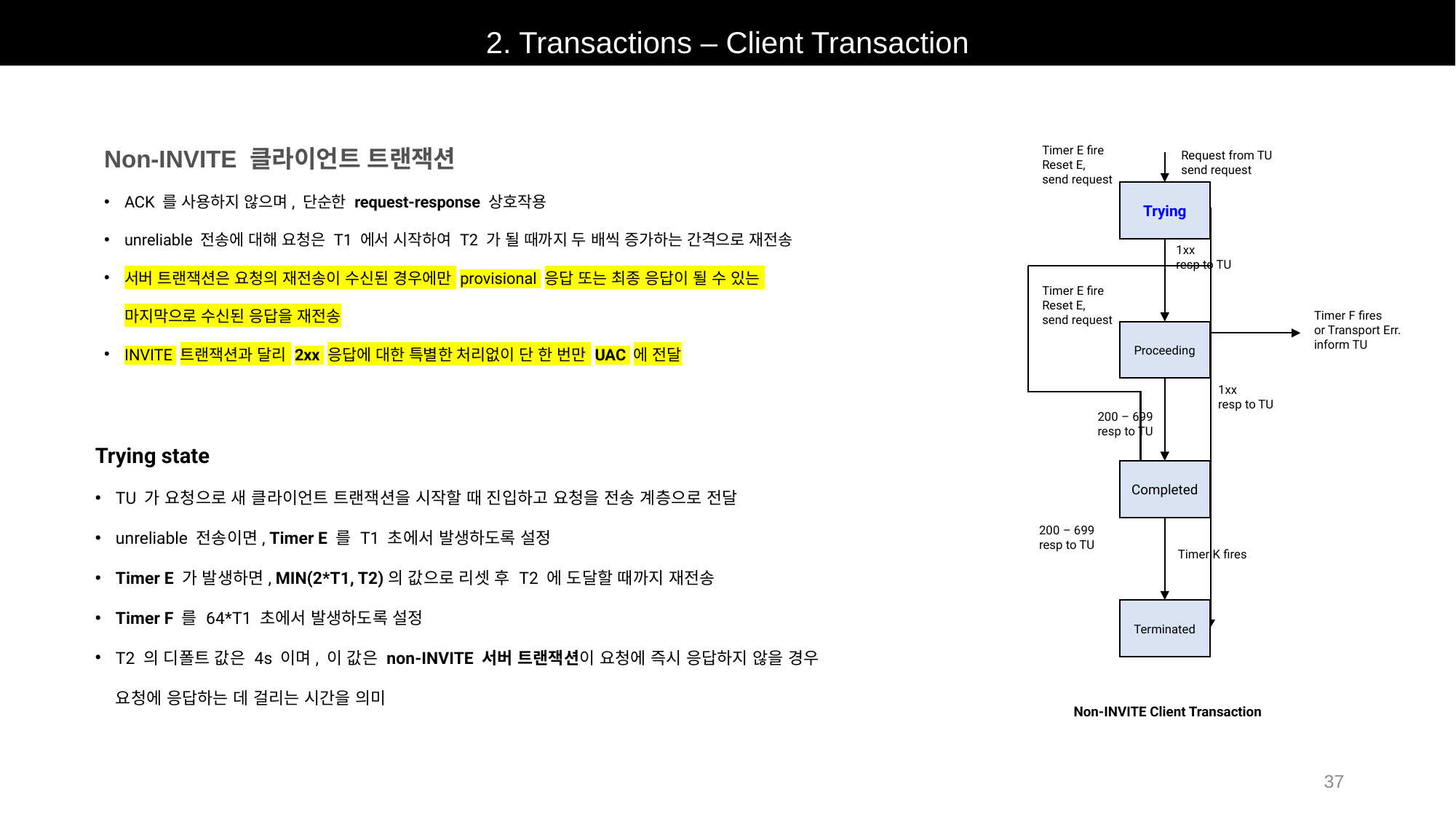

# 2. Transactions – Client Transaction
Non-INVITE 클라이언트 트랜잭션
ACK 를 사용하지 않으며, 단순한 request-response 상호작용
unreliable 전송에 대해 요청은 T1 에서 시작하여 T2 가 될 때까지 두 배씩 증가하는 간격으로 재전송
서버 트랜잭션은 요청의 재전송이 수신된 경우에만 provisional 응답 또는 최종 응답이 될 수 있는
마지막으로 수신된 응답을 재전송
INVITE 트랜잭션과 달리 2xx 응답에 대한 특별한 처리없이 단 한 번만 UAC 에 전달
Timer E fire
Reset E,
send request
Request from TU
send request
Trying
1xx
resp to TU
Timer E fire
Reset E,
send request
Timer F fires
or Transport Err.
inform TU
Proceeding
1xx
resp to TU
200 – 699
resp to TU
Trying state
TU 가 요청으로 새 클라이언트 트랜잭션을 시작할 때 진입하고 요청을 전송 계층으로 전달
unreliable 전송이면, Timer E 를 T1 초에서 발생하도록 설정
Timer E 가 발생하면, MIN(2*T1, T2)의 값으로 리셋 후 T2 에 도달할 때까지 재전송
Timer F 를 64*T1 초에서 발생하도록 설정
T2 의 디폴트 값은 4s 이며, 이 값은 non-INVITE 서버 트랜잭션이 요청에 즉시 응답하지 않을 경우
요청에 응답하는 데 걸리는 시간을 의미
Completed
200 – 699
resp to TU
Timer K fires
Terminated
Non-INVITE Client Transaction
37